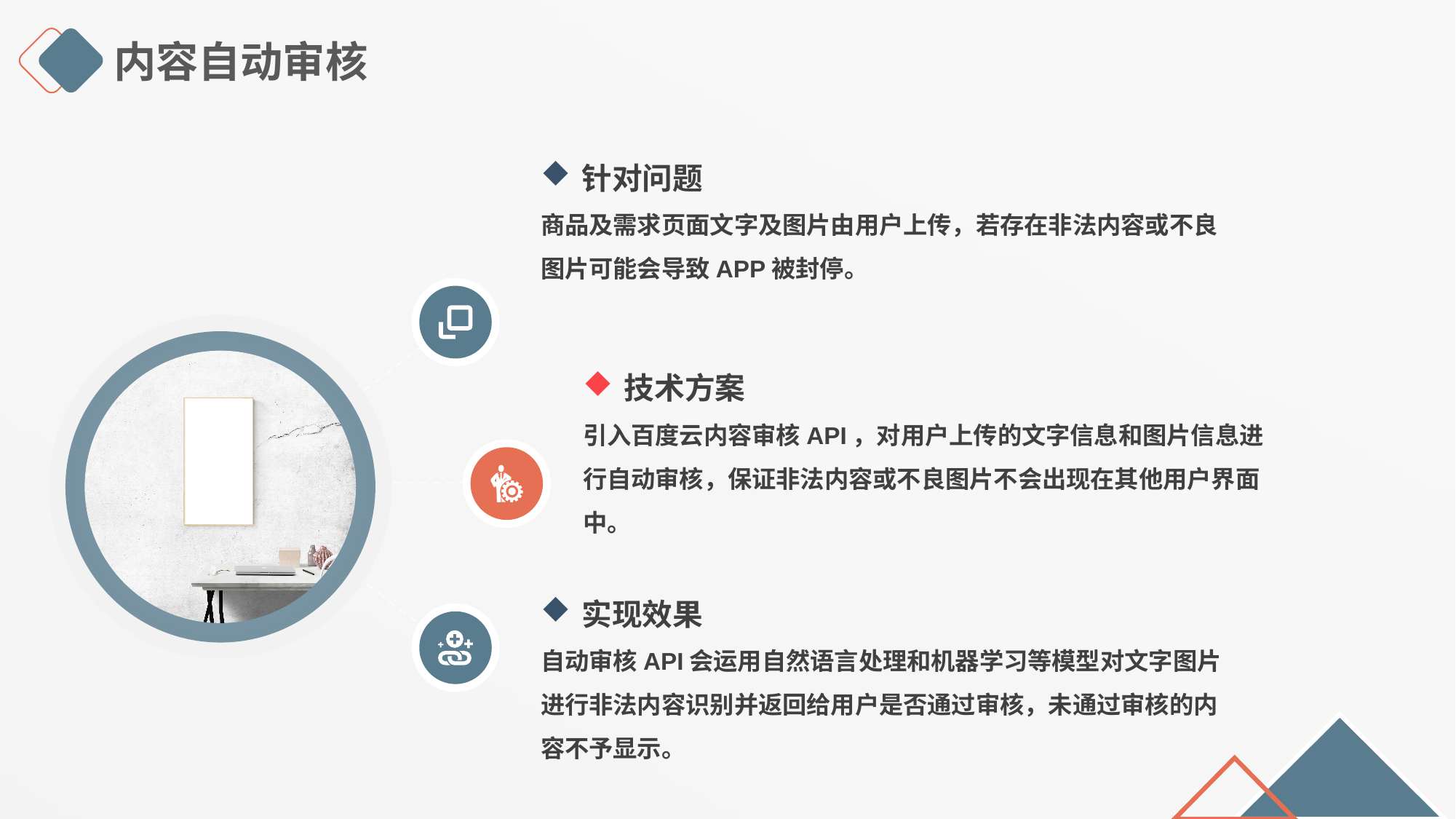

内容自动审核

针对问题
商品及需求页面文字及图片由用户上传，若存在非法内容或不良图片可能会导致APP被封停。

技术方案
引入百度云内容审核API，对用户上传的文字信息和图片信息进行自动审核，保证非法内容或不良图片不会出现在其他用户界面中。
实现效果
自动审核API会运用自然语言处理和机器学习等模型对文字图片进行非法内容识别并返回给用户是否通过审核，未通过审核的内容不予显示。